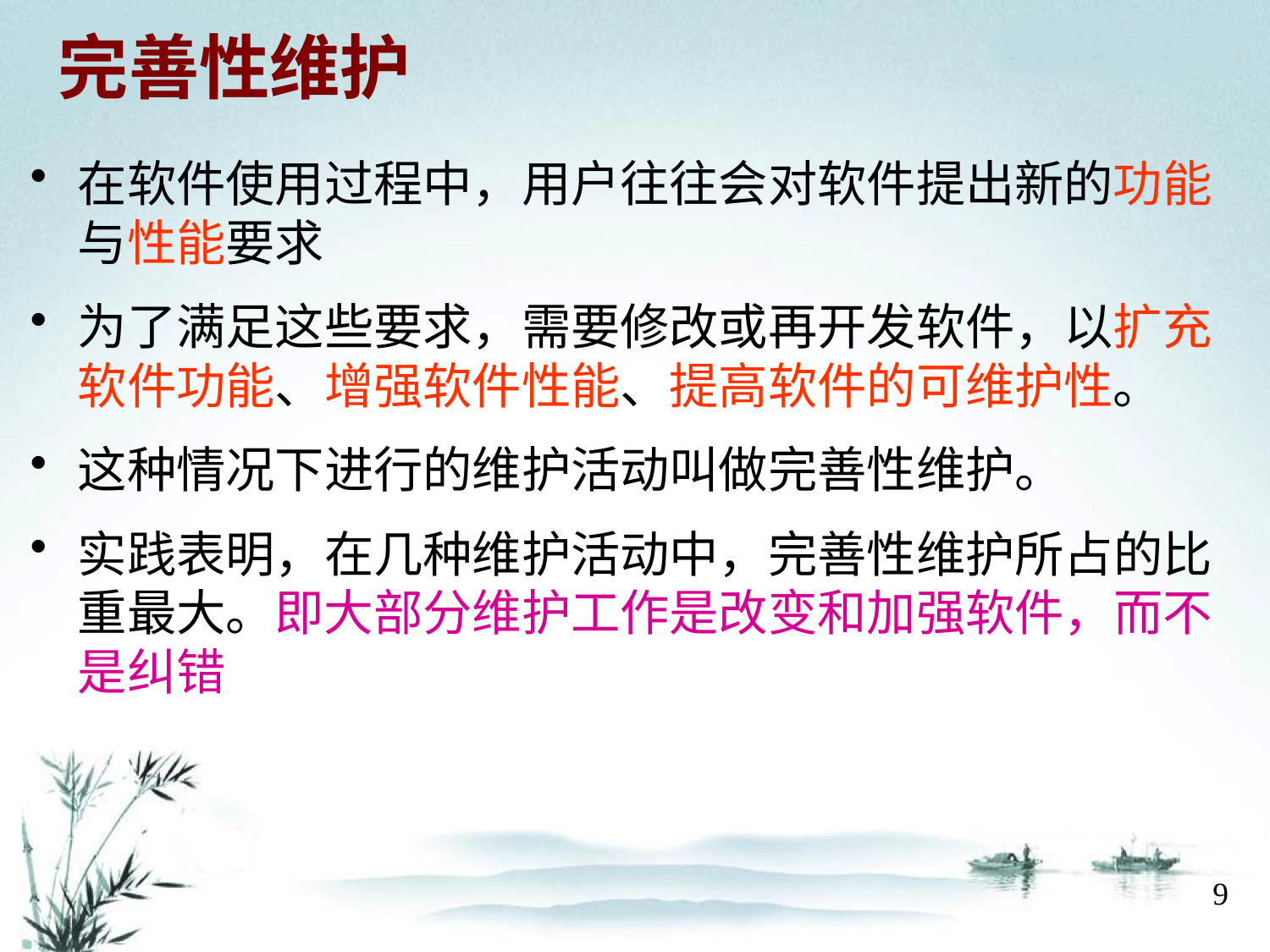

# 完善性维护
在软件使用过程中，用户往往会对软件提出新的功能与性能要求
为了满足这些要求，需要修改或再开发软件，以扩充软件功能、增强软件性能、提高软件的可维护性。
这种情况下进行的维护活动叫做完善性维护。
实践表明，在几种维护活动中，完善性维护所占的比重最大。即大部分维护工作是改变和加强软件，而不是纠错
9